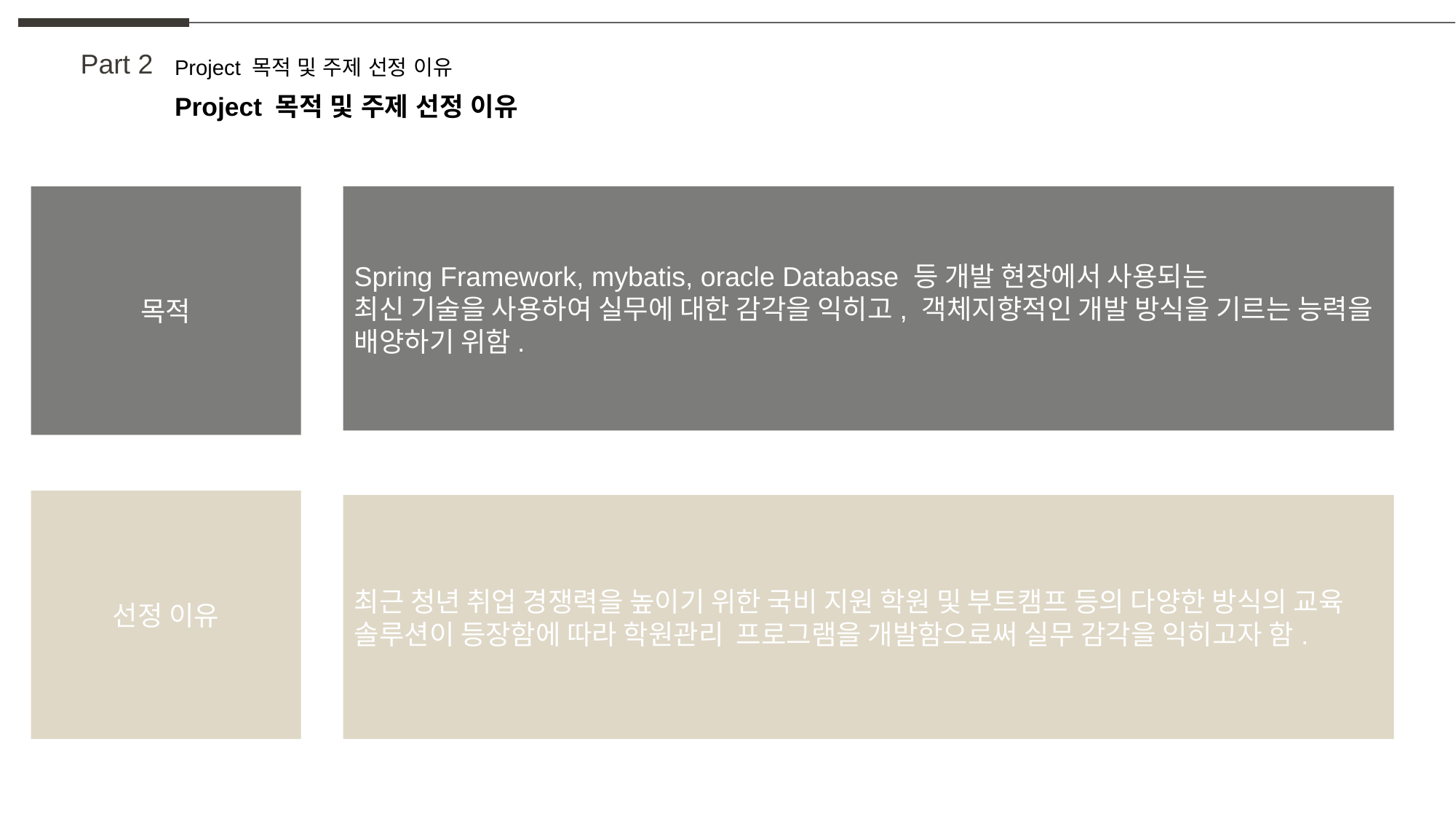

Part 2
Project 목적 및 주제 선정 이유
Project 목적 및 주제 선정 이유
Spring Framework, mybatis, oracle Database 등 개발 현장에서 사용되는
최신 기술을 사용하여 실무에 대한 감각을 익히고, 객체지향적인 개발 방식을 기르는 능력을
배양하기 위함.
목적
주제를 입력하세요
선정 이유
최근 청년 취업 경쟁력을 높이기 위한 국비 지원 학원 및 부트캠프 등의 다양한 방식의 교육 솔루션이 등장함에 따라 학원관리  프로그램을 개발함으로써 실무 감각을 익히고자 함.